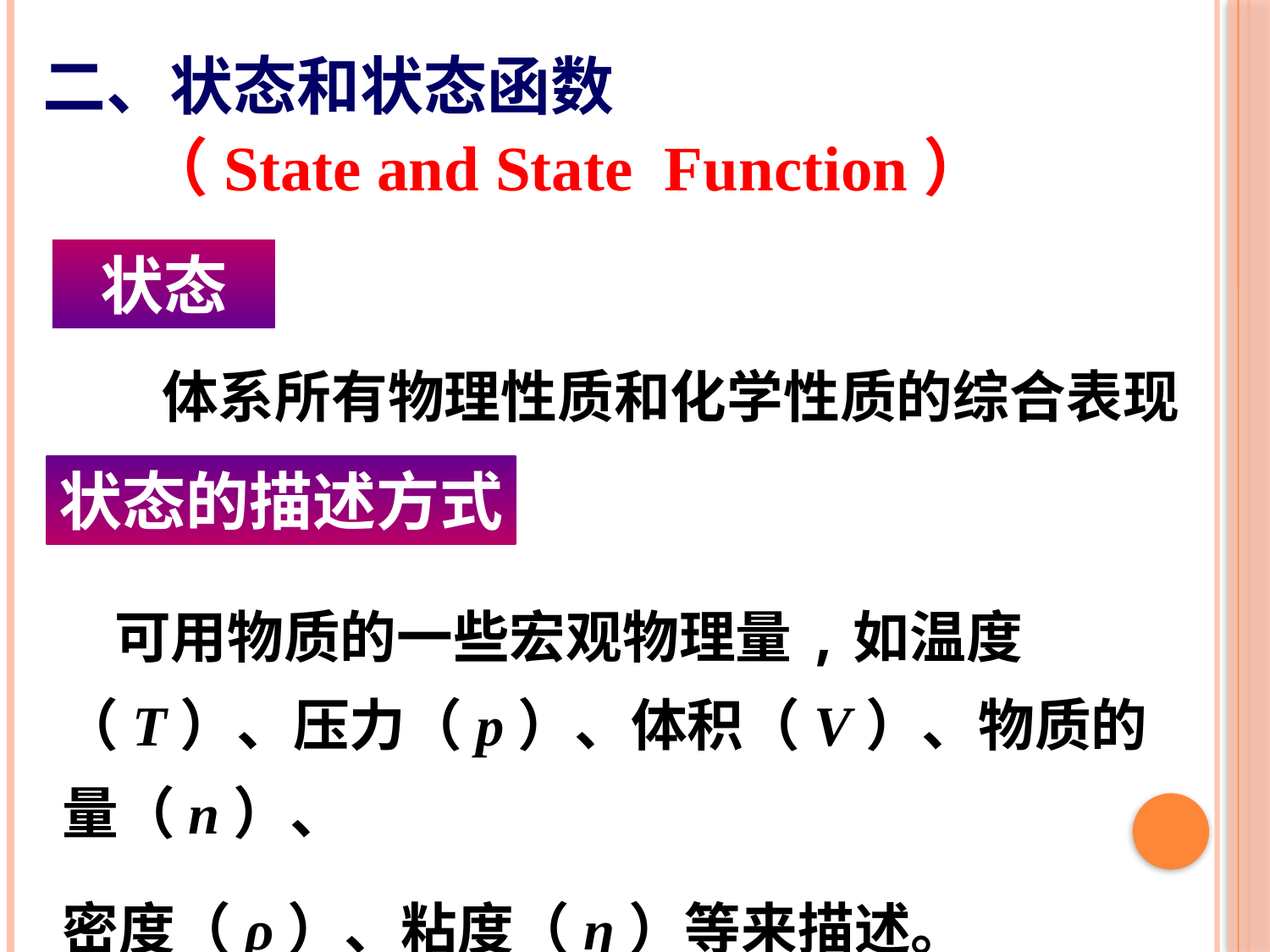

二、状态和状态函数
（State and State  Function）
状态
体系所有物理性质和化学性质的综合表现
状态的描述方式
   可用物质的一些宏观物理量,如温度（T）、压力（p）、体积（V）、物质的量（n）、
密度（ρ）、粘度（η）等来描述。
21